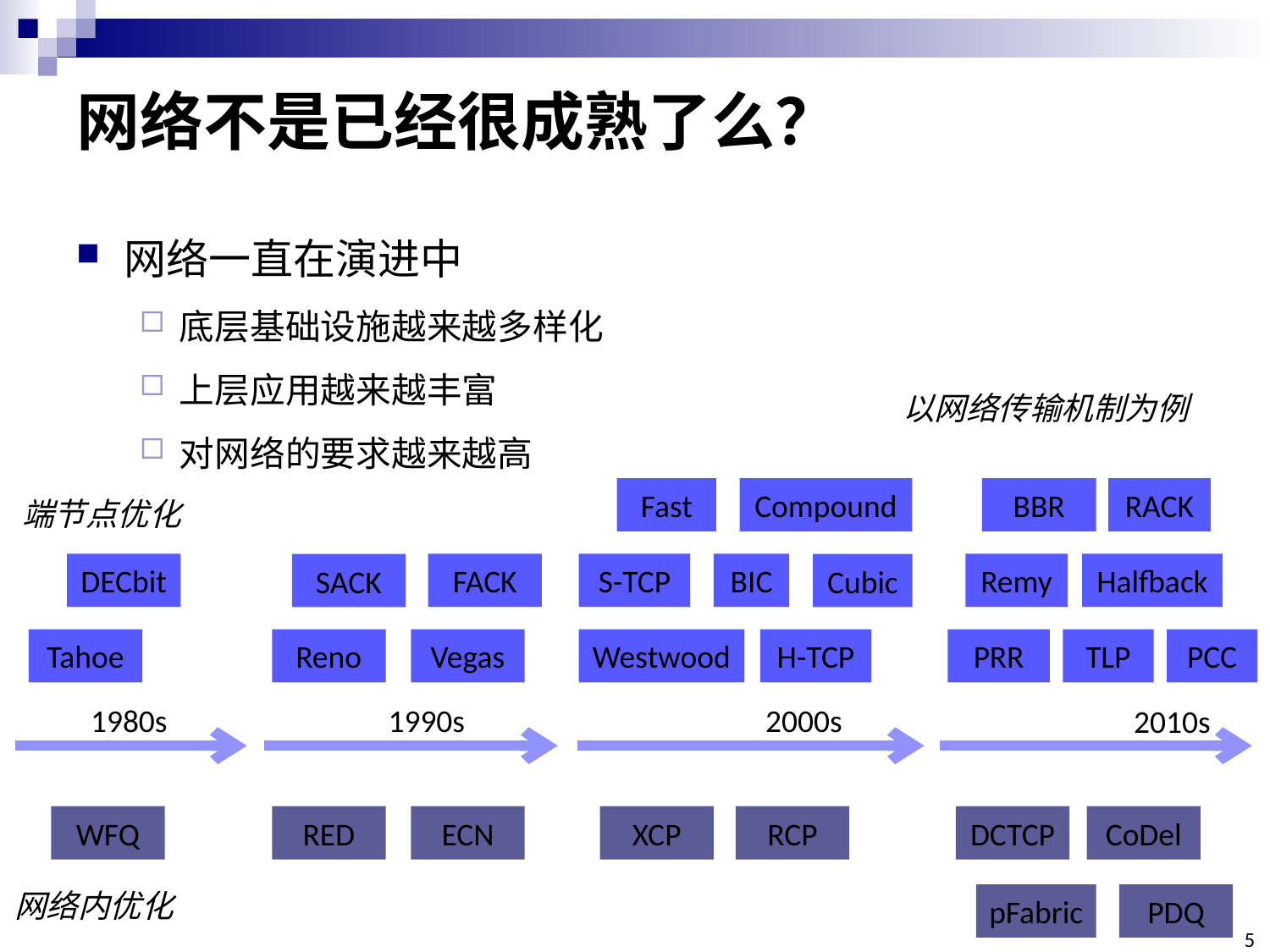

# 网络不是已经很成熟了么？
网络一直在演进中
底层基础设施越来越多样化
上层应用越来越丰富
对网络的要求越来越高
以网络传输机制为例
BBR
RACK
Remy
Halfback
TLP
PCC
PRR
2010s
CoDel
DCTCP
PDQ
pFabric
Compound
Fast
S-TCP
BIC
Cubic
H-TCP
Westwood
2000s
XCP
RCP
端节点优化
DECbit
Tahoe
1980s
WFQ
FACK
SACK
Vegas
Reno
1990s
RED
ECN
网络内优化
5